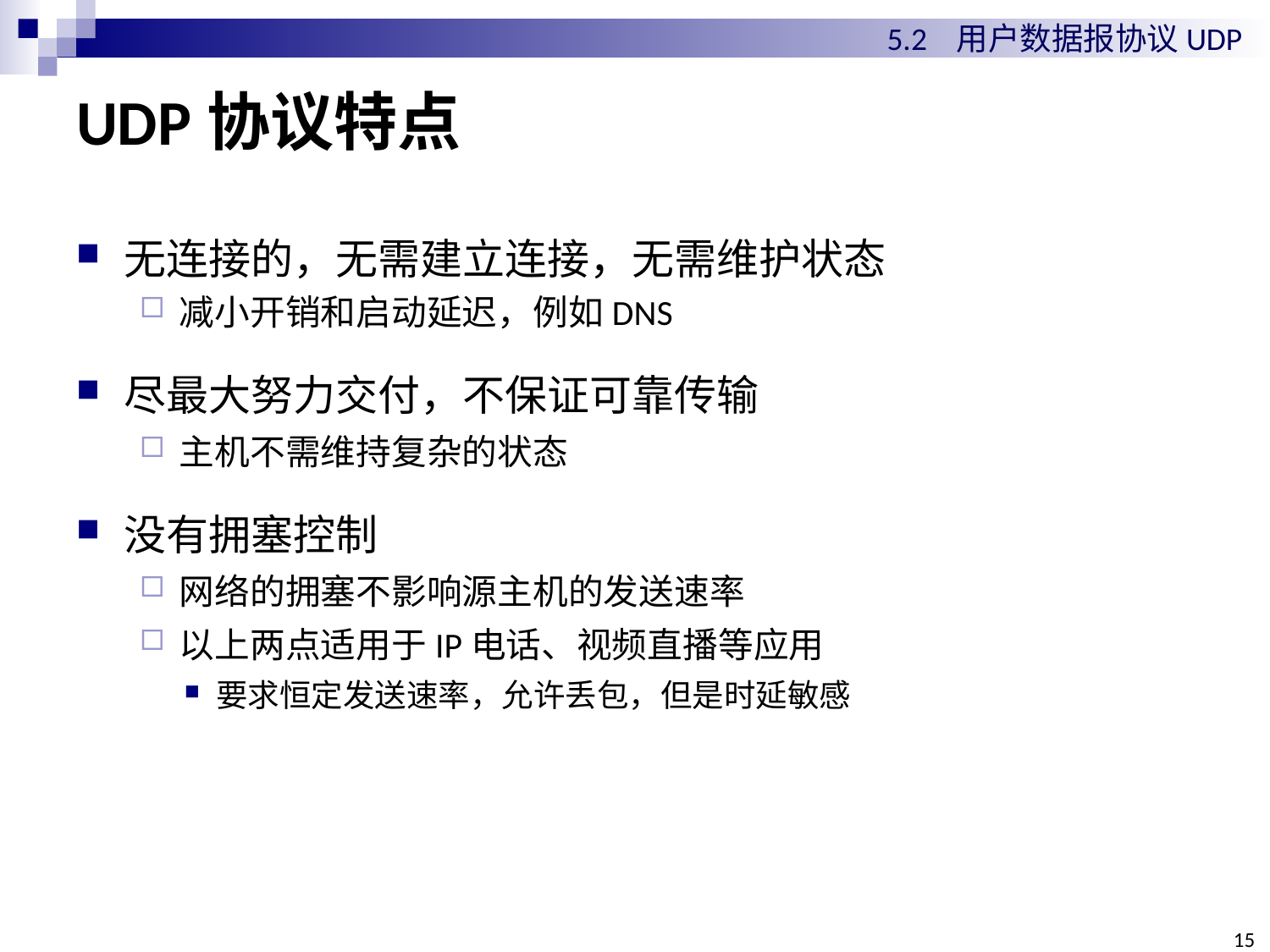

5.2   用户数据报协议UDP
# UDP协议特点
无连接的，无需建立连接，无需维护状态
减小开销和启动延迟，例如DNS
尽最大努力交付，不保证可靠传输
主机不需维持复杂的状态
没有拥塞控制
网络的拥塞不影响源主机的发送速率
以上两点适用于IP电话、视频直播等应用
要求恒定发送速率，允许丢包，但是时延敏感
15